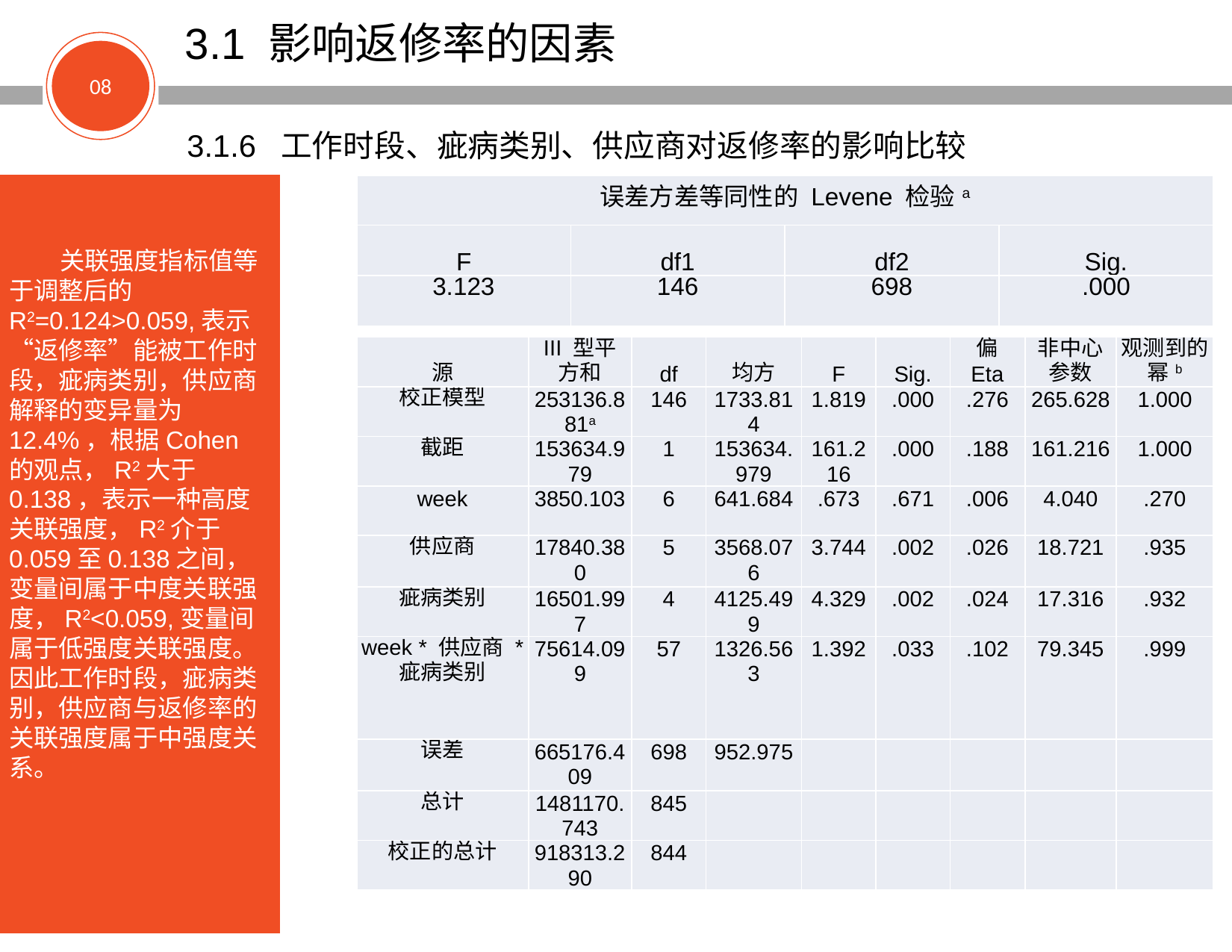

3.1 影响返修率的因素

08

3.1.6  工作时段、疵病类别、供应商对返修率的影响比较

| 误差方差等同性的 Levene 检验a |  |  |  |
| --- | --- | --- | --- |
| F | df1 | df2 | Sig. |
| 3.123 | 146 | 698 | .000 |
        关联强度指标值等于调整后的R2=0.124>0.059,表示“返修率”能被工作时段，疵病类别，供应商解释的变异量为12.4%，根据Cohen的观点，R2大于0.138，表示一种高度关联强度，R2介于0.059至0.138之间，变量间属于中度关联强度，R2<0.059,变量间属于低强度关联强度。因此工作时段，疵病类别，供应商与返修率的关联强度属于中强度关系。
| 源 | III 型平方和 | df | 均方 | F | Sig. | 偏 Eta 方 | 非中心 参数 | 观测到的幂b |
| --- | --- | --- | --- | --- | --- | --- | --- | --- |
| 校正模型 | 253136.881a | 146 | 1733.814 | 1.819 | .000 | .276 | 265.628 | 1.000 |
| 截距 | 153634.979 | 1 | 153634.979 | 161.216 | .000 | .188 | 161.216 | 1.000 |
| week | 3850.103 | 6 | 641.684 | .673 | .671 | .006 | 4.040 | .270 |
| 供应商 | 17840.380 | 5 | 3568.076 | 3.744 | .002 | .026 | 18.721 | .935 |
| 疵病类别 | 16501.997 | 4 | 4125.499 | 4.329 | .002 | .024 | 17.316 | .932 |
| week \* 供应商 \* 疵病类别 | 75614.099 | 57 | 1326.563 | 1.392 | .033 | .102 | 79.345 | .999 |
| 误差 | 665176.409 | 698 | 952.975 |  |  |  |  |  |
| 总计 | 1481170.743 | 845 |  |  |  |  |  |  |
| 校正的总计 | 918313.290 | 844 |  |  |  |  |  |  |